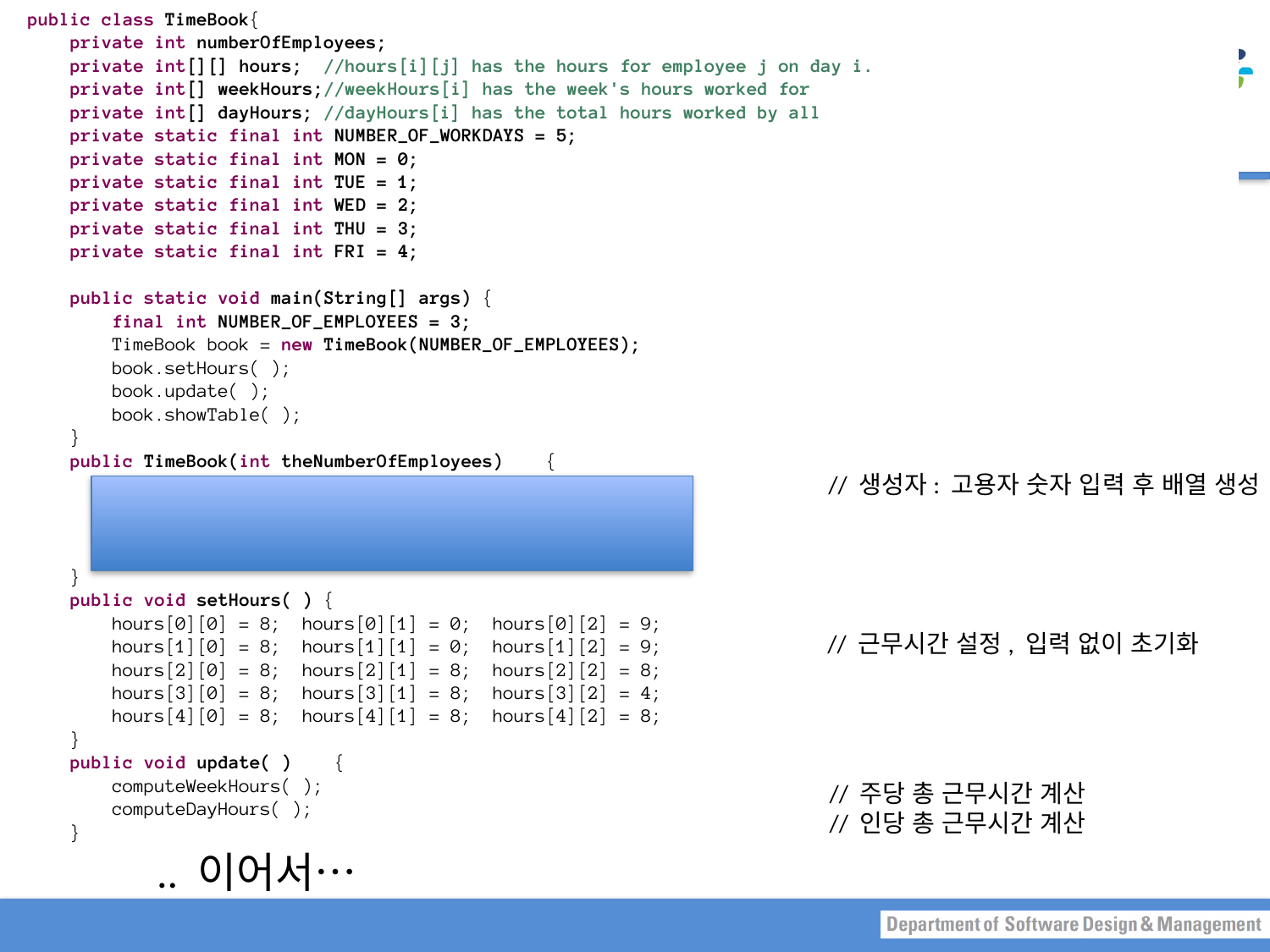

public class TimeBook{
    private int numberOfEmployees;
    private int[][] hours;  //hours[i][j] has the hours for employee j on day i.
    private int[] weekHours;//weekHours[i] has the week's hours worked for
    private int[] dayHours; //dayHours[i] has the total hours worked by all
    private static final int NUMBER_OF_WORKDAYS = 5;
    private static final int MON = 0;
    private static final int TUE = 1;
    private static final int WED = 2;
    private static final int THU = 3;
    private static final int FRI = 4;

    public static void main(String[] args) {
        final int NUMBER_OF_EMPLOYEES = 3;
        TimeBook book = new TimeBook(NUMBER_OF_EMPLOYEES);
        book.setHours( );
        book.update( );
        book.showTable( );
    }
    public TimeBook(int theNumberOfEmployees)    {
        numberOfEmployees = theNumberOfEmployees;
        hours = new int[NUMBER_OF_WORKDAYS][numberOfEmployees];
        weekHours = new int[numberOfEmployees];
        dayHours = new int[NUMBER_OF_WORKDAYS];
    }
    public void setHours( ) {
        hours[0][0] = 8;  hours[0][1] = 0;  hours[0][2] = 9;
        hours[1][0] = 8;  hours[1][1] = 0;  hours[1][2] = 9;
        hours[2][0] = 8;  hours[2][1] = 8;  hours[2][2] = 8;
        hours[3][0] = 8;  hours[3][1] = 8;  hours[3][2] = 4;
        hours[4][0] = 8;  hours[4][1] = 8;  hours[4][2] = 8;
    }
    public void update( )    {
        computeWeekHours( );
        computeDayHours( );
    }
#

// 생성자: 고용자 숫자 입력 후 배열 생성

// 근무시간 설정, 입력 없이 초기화
// 주당 총 근무시간 계산
// 인당 총 근무시간 계산
.. 이어서…